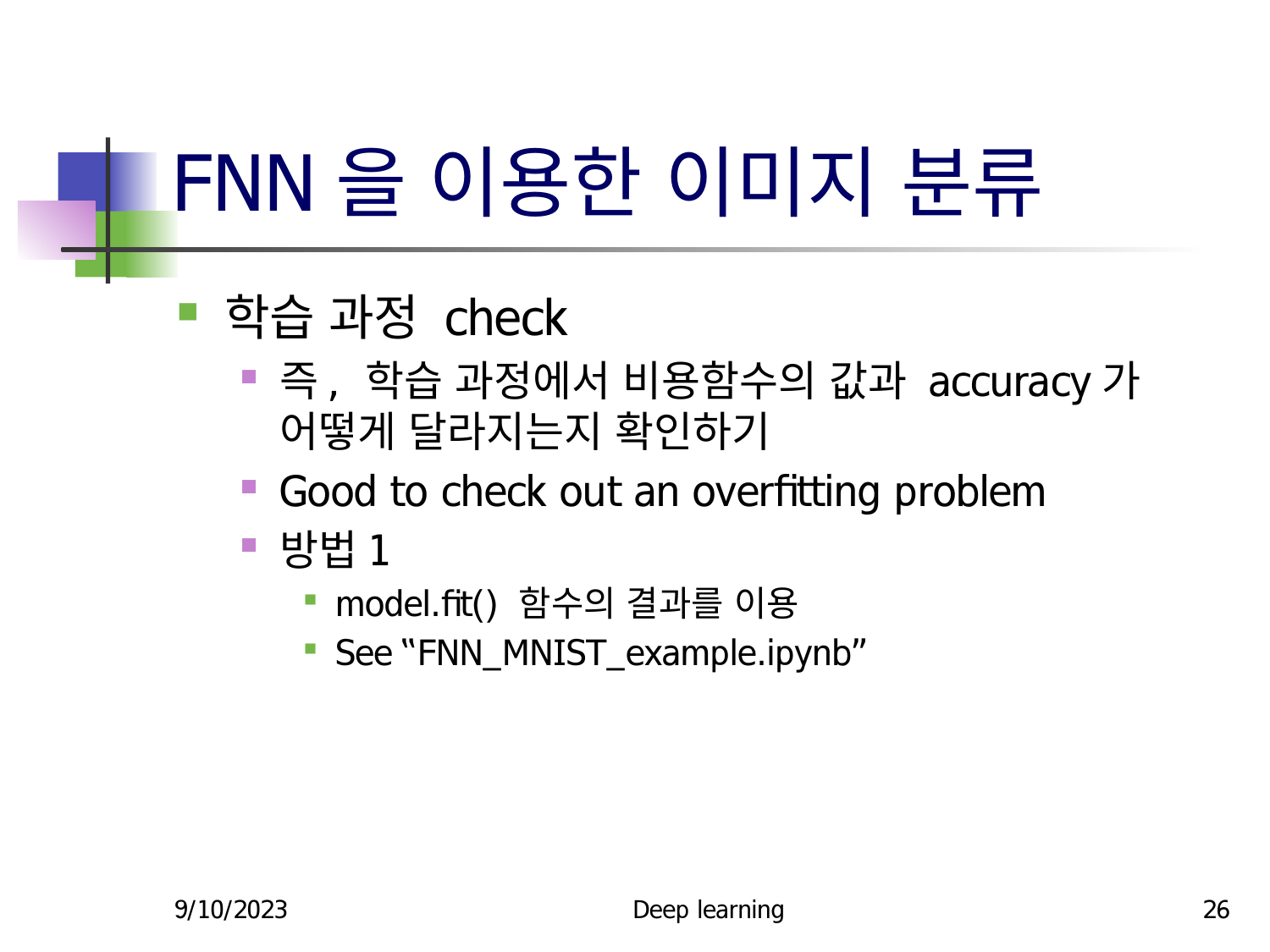

# FNN을 이용한 이미지 분류
학습 과정 check
즉, 학습 과정에서 비용함수의 값과 accuracy가 어떻게 달라지는지 확인하기
Good to check out an overfitting problem
방법1
model.fit() 함수의 결과를 이용
See “FNN_MNIST_example.ipynb”
9/10/2023
Deep learning
26